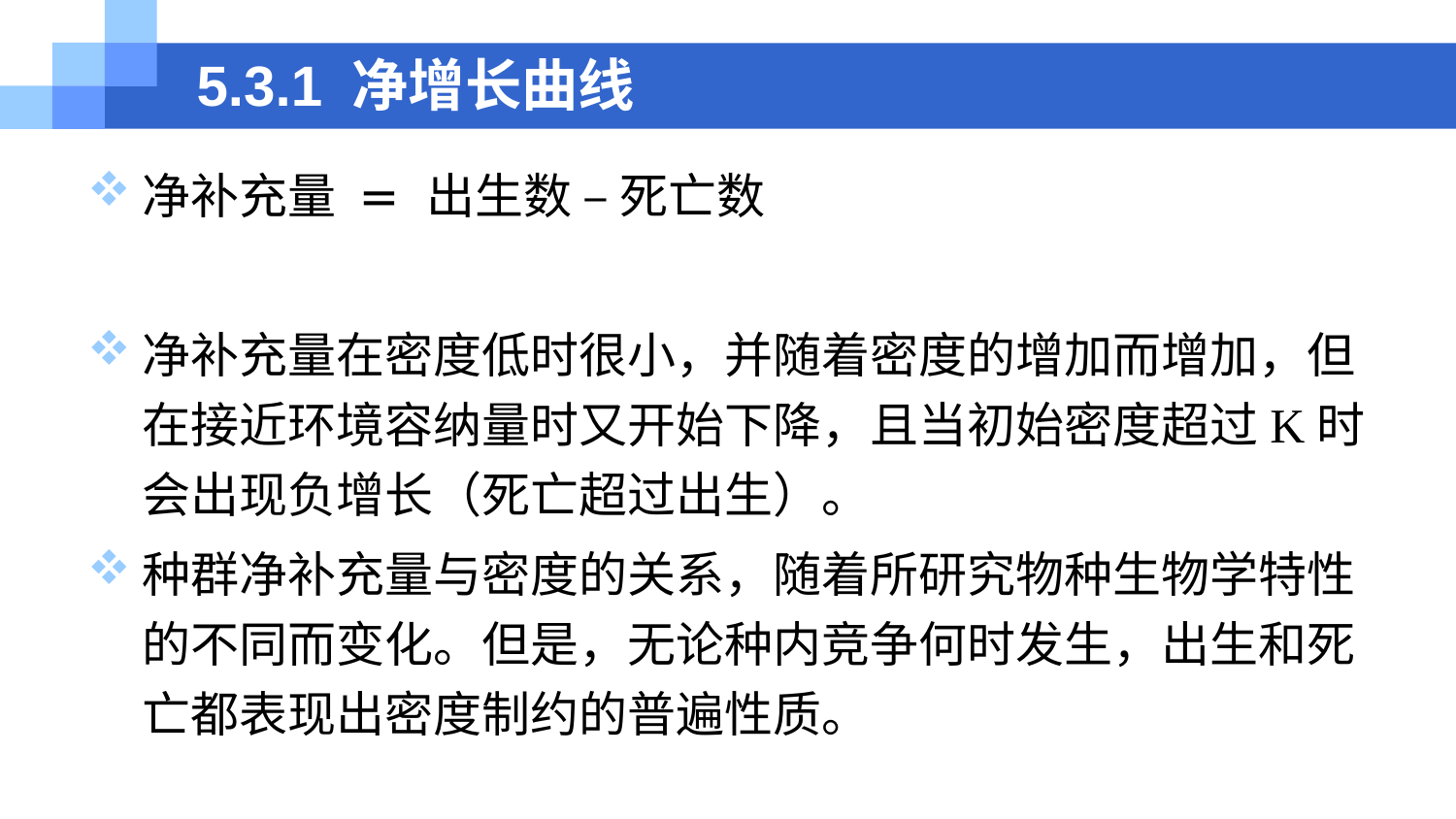

# 5.3.1 净增长曲线
净补充量 = 出生数 – 死亡数

净补充量在密度低时很小，并随着密度的增加而增加，但在接近环境容纳量时又开始下降，且当初始密度超过K时会出现负增长（死亡超过出生）。
种群净补充量与密度的关系，随着所研究物种生物学特性的不同而变化。但是，无论种内竞争何时发生，出生和死亡都表现出密度制约的普遍性质。